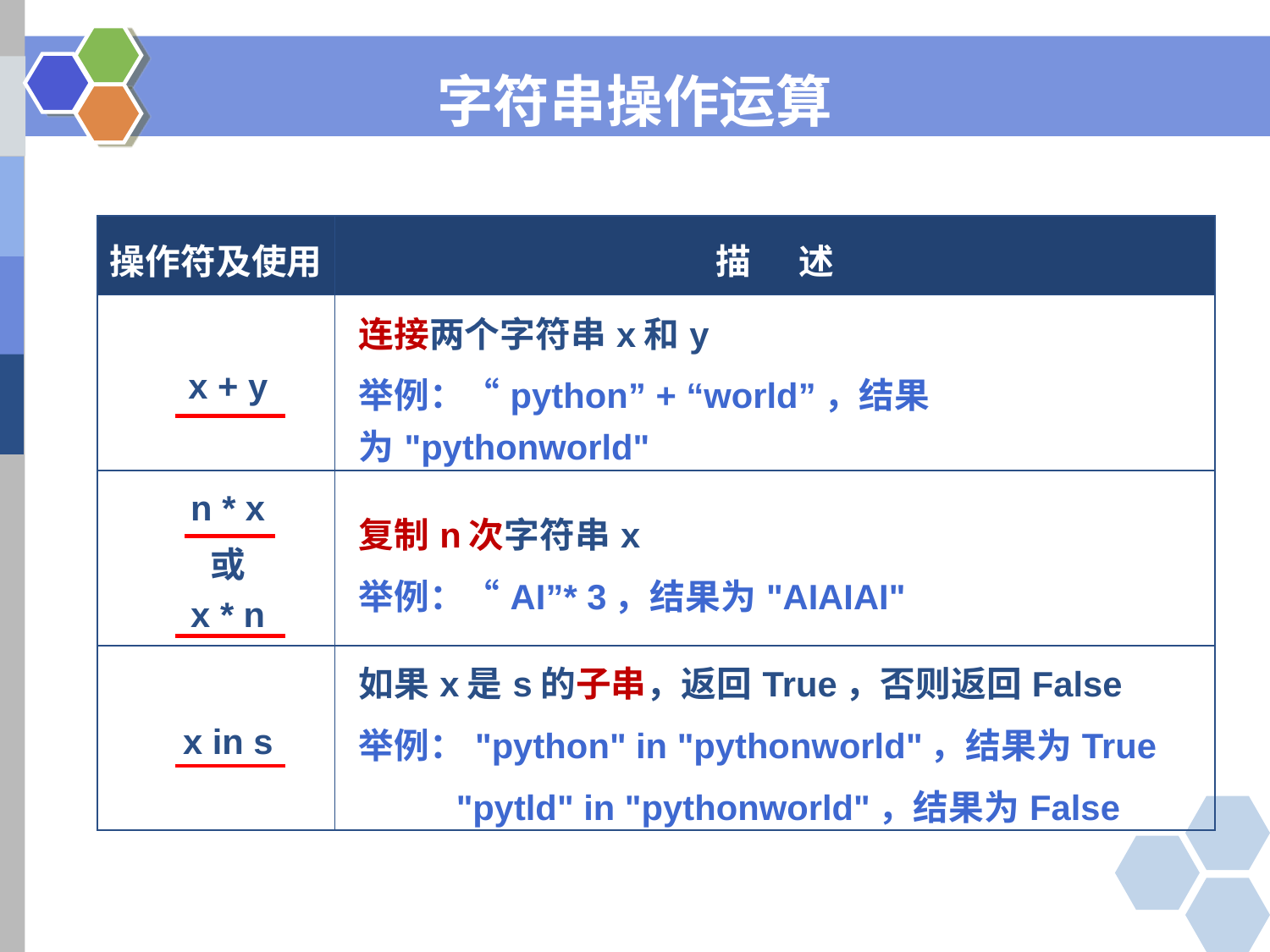

字符串操作运算
| 操作符及使用 | 描 述 |
| --- | --- |
| x + y | 连接两个字符串x和y 举例：“python” + “world”，结果为"pythonworld" |
| n \* x 或 x \* n | 复制n次字符串x 举例：“AI”\* 3，结果为"AIAIAI" |
| x in s | 如果x是s的子串，返回True，否则返回False 举例："python" in "pythonworld"，结果为True "pytld" in "pythonworld"，结果为False |